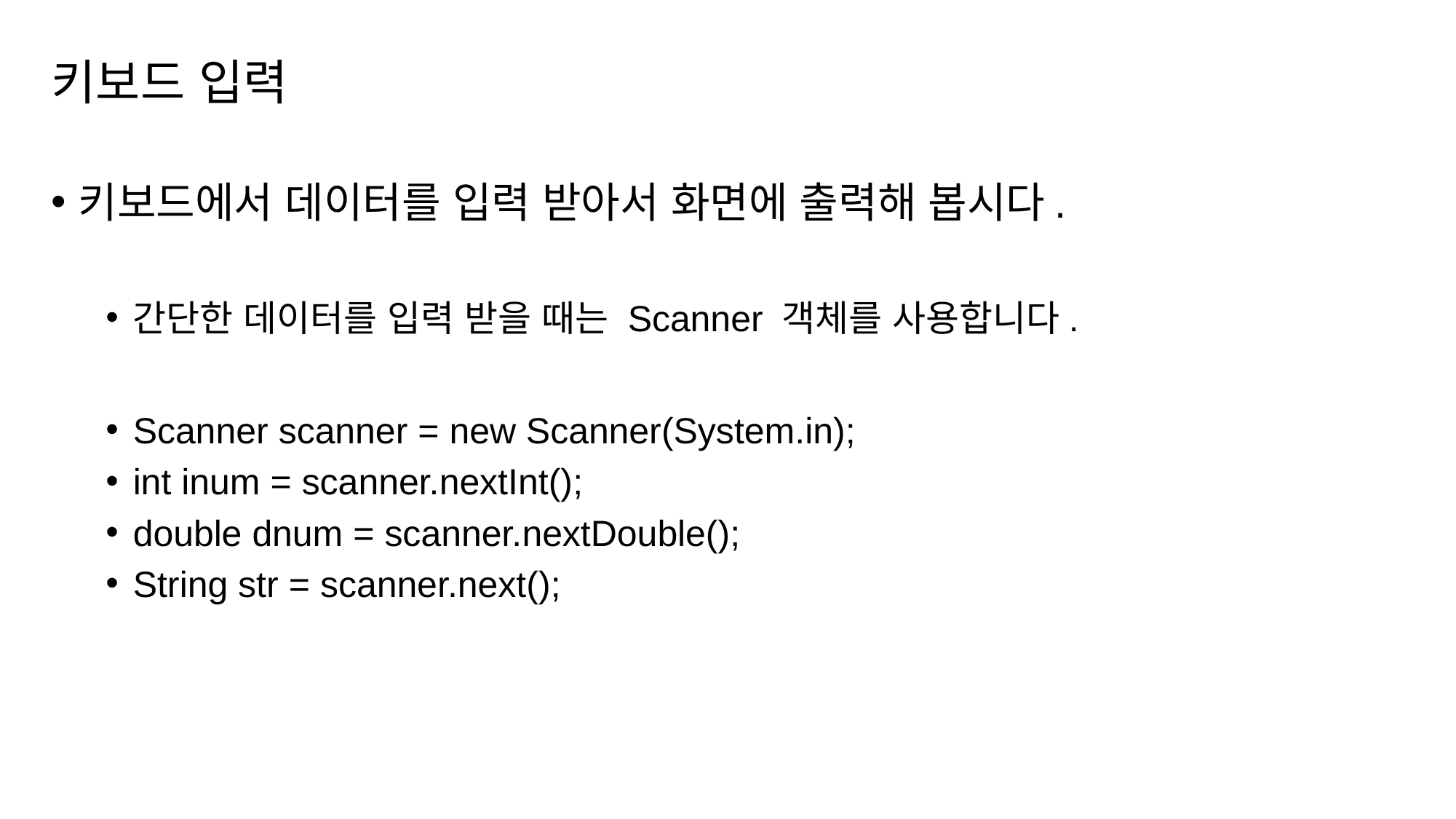

# 키보드 입력
키보드에서 데이터를 입력 받아서 화면에 출력해 봅시다.

간단한 데이터를 입력 받을 때는 Scanner 객체를 사용합니다.

Scanner scanner = new Scanner(System.in);
int inum = scanner.nextInt();
double dnum = scanner.nextDouble();
String str = scanner.next();